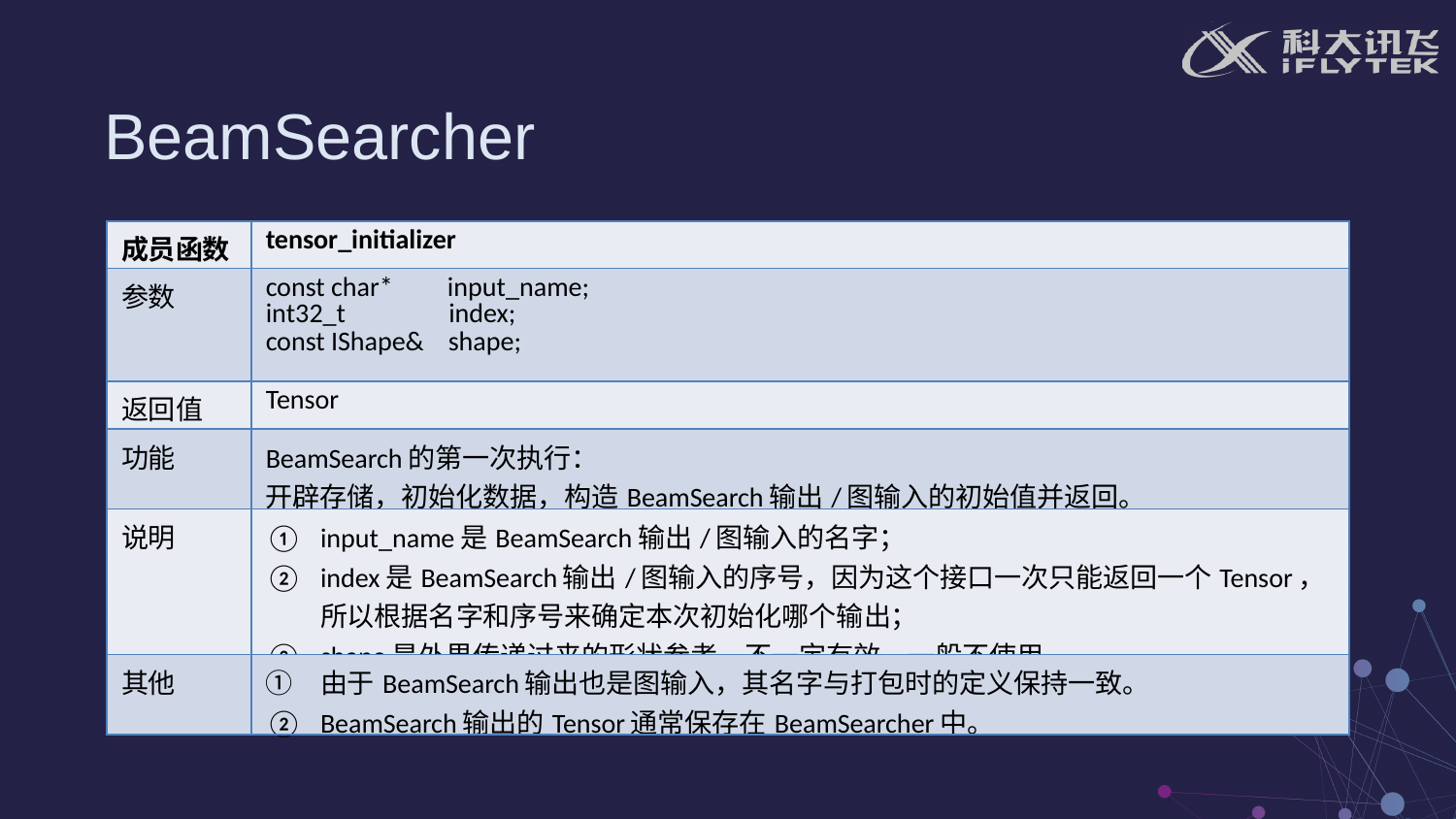

BeamSearcher
| 成员函数 | tensor\_initializer |
| --- | --- |
| 参数 | const char\* input\_name; int32\_t index; const IShape& shape; |
| 返回值 | Tensor |
| 功能 | BeamSearch的第一次执行： 开辟存储，初始化数据，构造BeamSearch输出/图输入的初始值并返回。 |
| 说明 | input\_name是BeamSearch输出/图输入的名字； index是BeamSearch输出/图输入的序号，因为这个接口一次只能返回一个Tensor，所以根据名字和序号来确定本次初始化哪个输出； shape是外界传递过来的形状参考，不一定有效，一般不使用。 |
| 其他 | 由于BeamSearch输出也是图输入，其名字与打包时的定义保持一致。 BeamSearch输出的Tensor通常保存在BeamSearcher中。 |